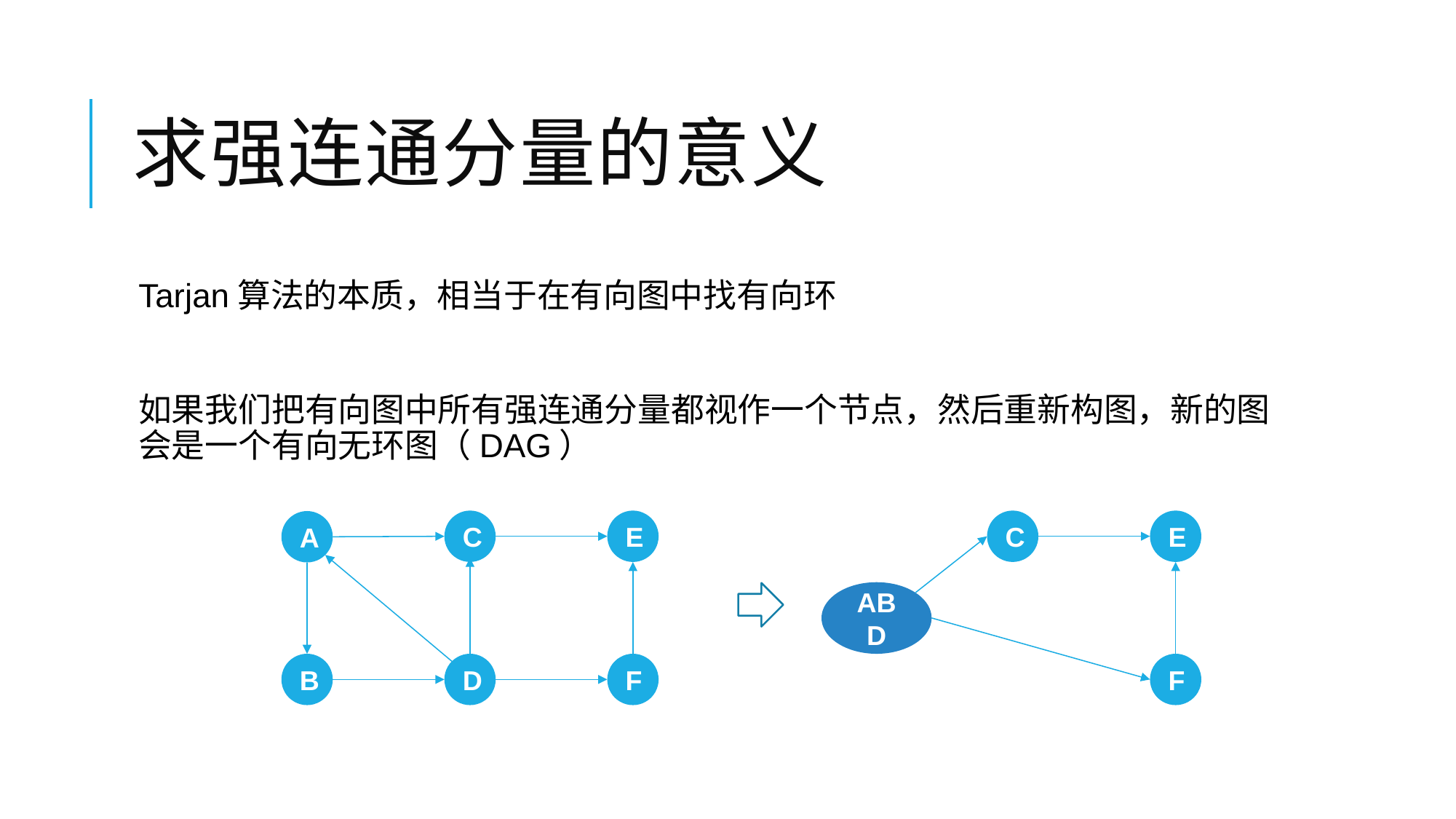

# 求强连通分量的意义
Tarjan算法的本质，相当于在有向图中找有向环

如果我们把有向图中所有强连通分量都视作一个节点，然后重新构图，新的图会是一个有向无环图（DAG）
C
E
A
B
D
F
C
E
ABD
F